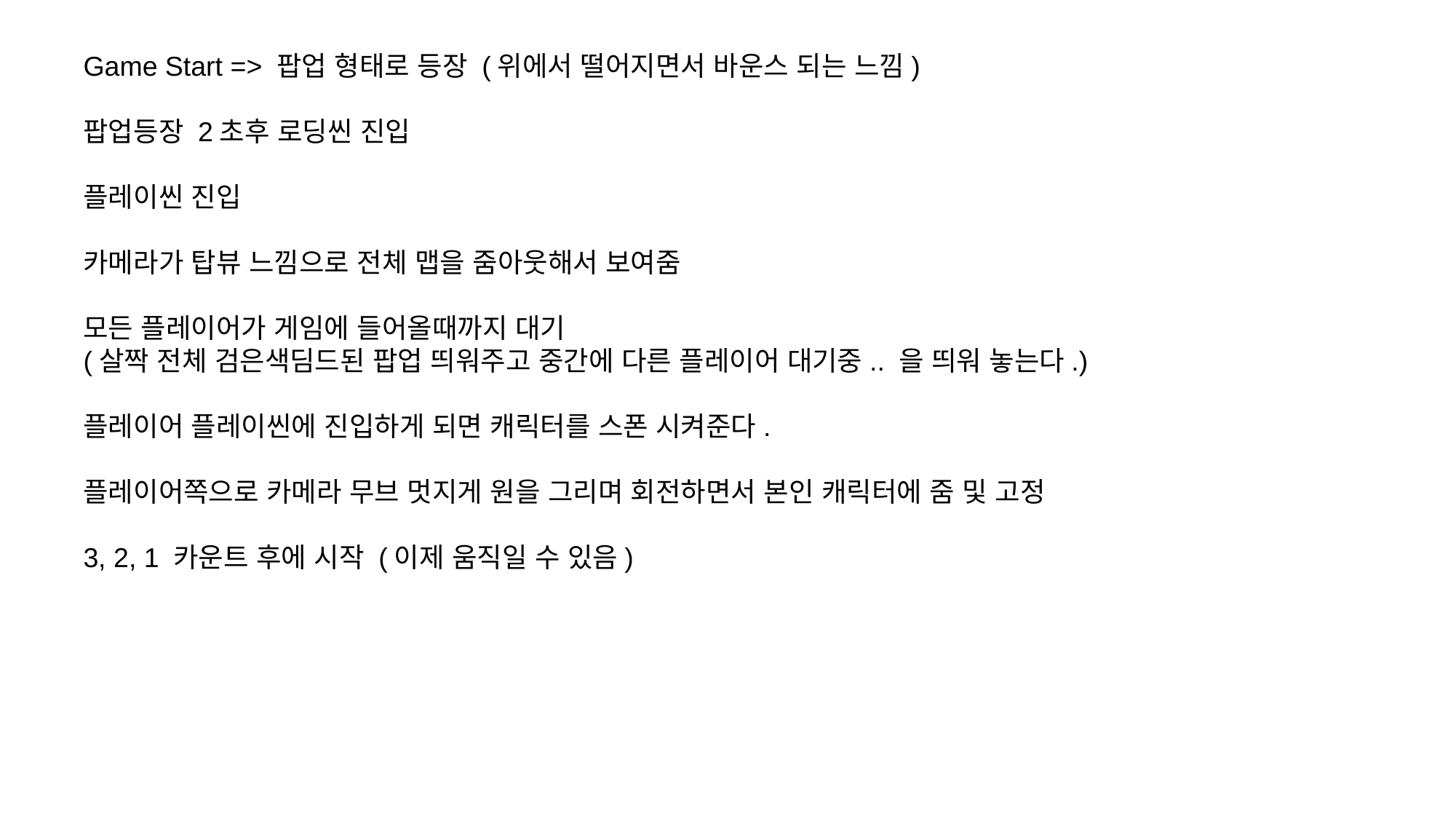

Game Start => 팝업 형태로 등장 (위에서 떨어지면서 바운스 되는 느낌)

팝업등장 2초후 로딩씬 진입

플레이씬 진입

카메라가 탑뷰 느낌으로 전체 맵을 줌아웃해서 보여줌

모든 플레이어가 게임에 들어올때까지 대기
(살짝 전체 검은색딤드된 팝업 띄워주고 중간에 다른 플레이어 대기중.. 을 띄워 놓는다.)

플레이어 플레이씬에 진입하게 되면 캐릭터를 스폰 시켜준다.

플레이어쪽으로 카메라 무브 멋지게 원을 그리며 회전하면서 본인 캐릭터에 줌 및 고정

3, 2, 1 카운트 후에 시작 (이제 움직일 수 있음)